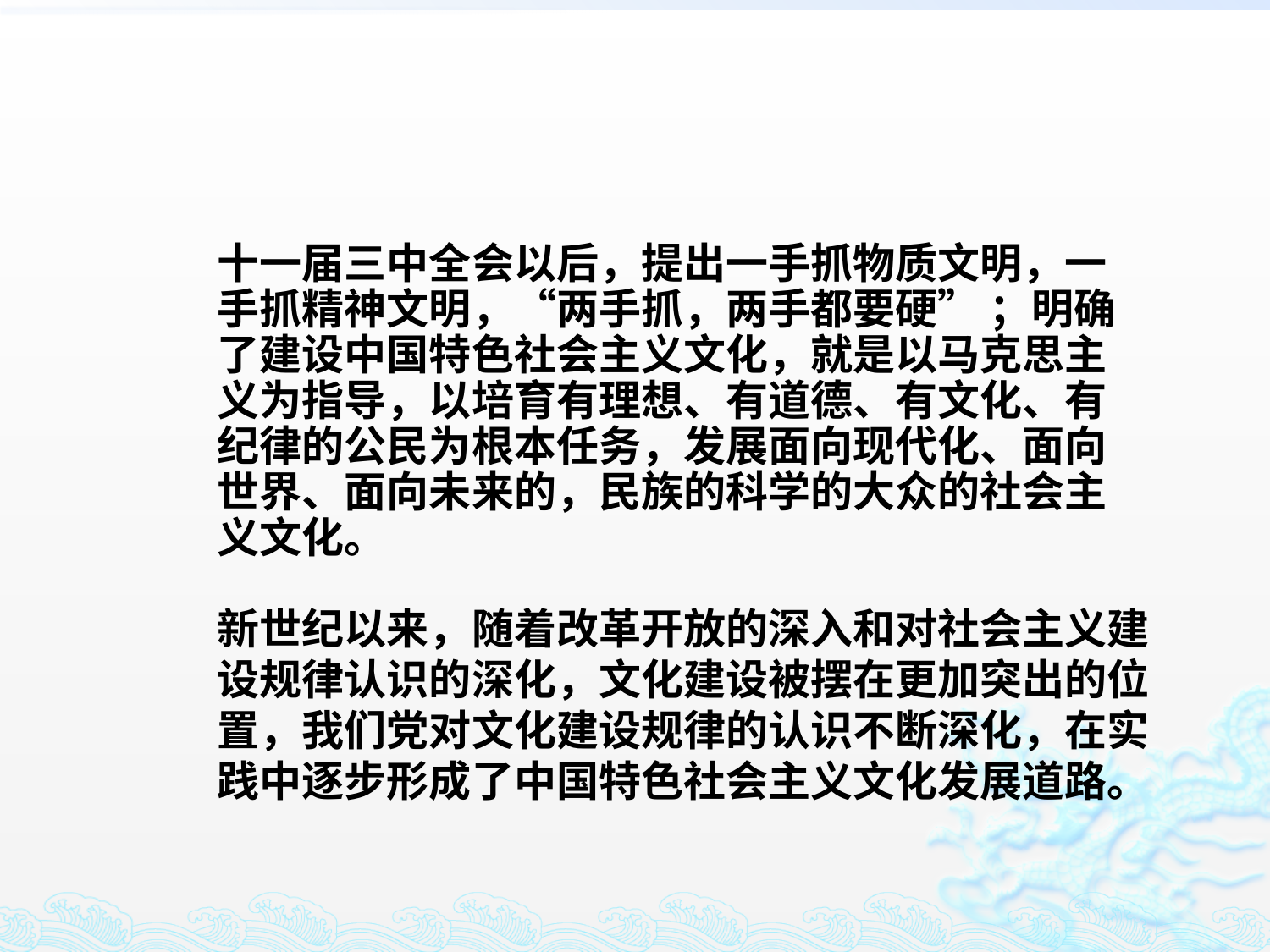

十一届三中全会以后，提出一手抓物质文明，一手抓精神文明，“两手抓，两手都要硬” ；明确了建设中国特色社会主义文化，就是以马克思主义为指导，以培育有理想、有道德、有文化、有纪律的公民为根本任务，发展面向现代化、面向世界、面向未来的，民族的科学的大众的社会主义文化。
新世纪以来，随着改革开放的深入和对社会主义建设规律认识的深化，文化建设被摆在更加突出的位置，我们党对文化建设规律的认识不断深化，在实践中逐步形成了中国特色社会主义文化发展道路。